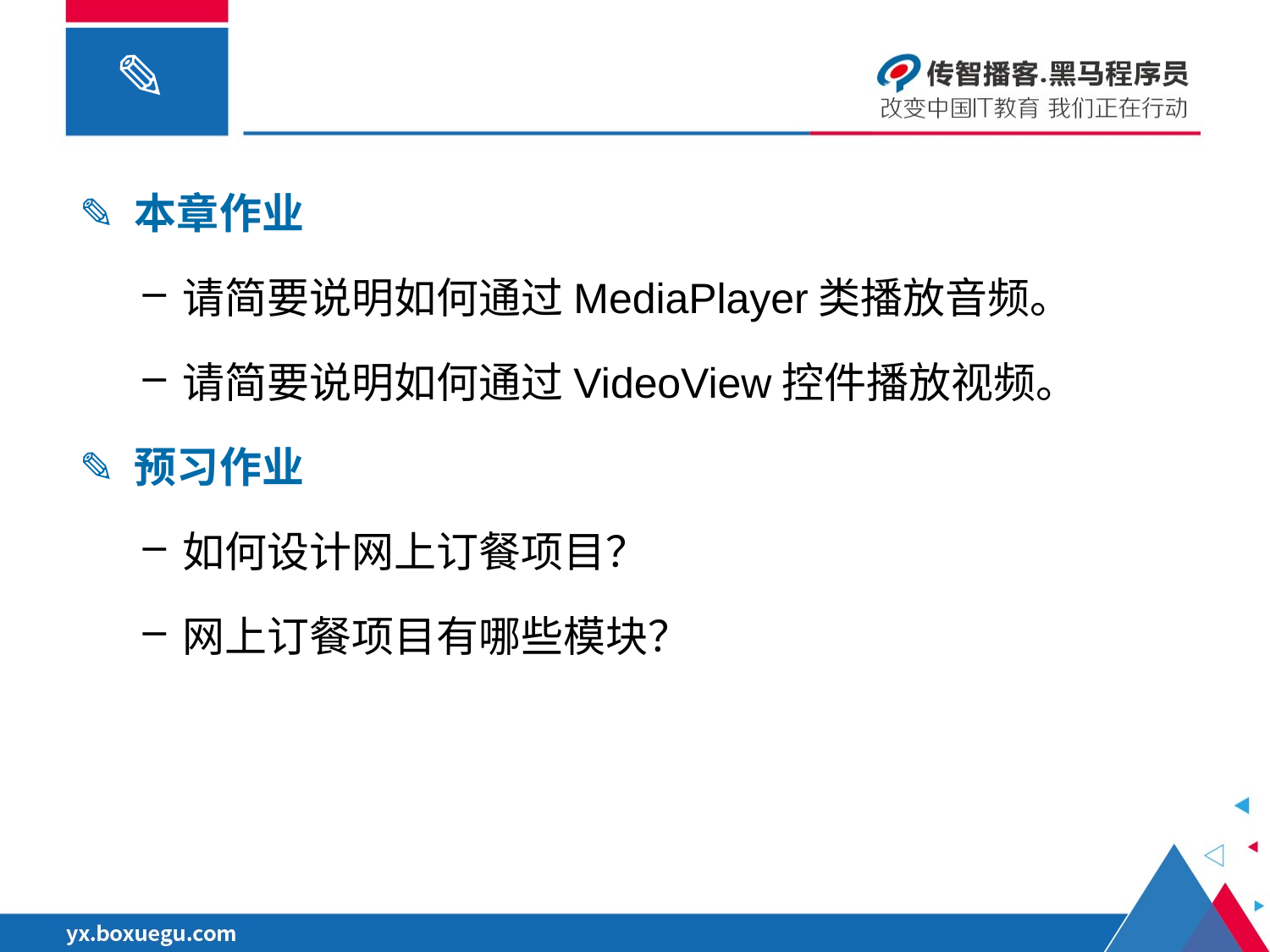

✎ 本章作业
请简要说明如何通过MediaPlayer类播放音频。
请简要说明如何通过VideoView控件播放视频。
✎ 预习作业
如何设计网上订餐项目？
网上订餐项目有哪些模块？